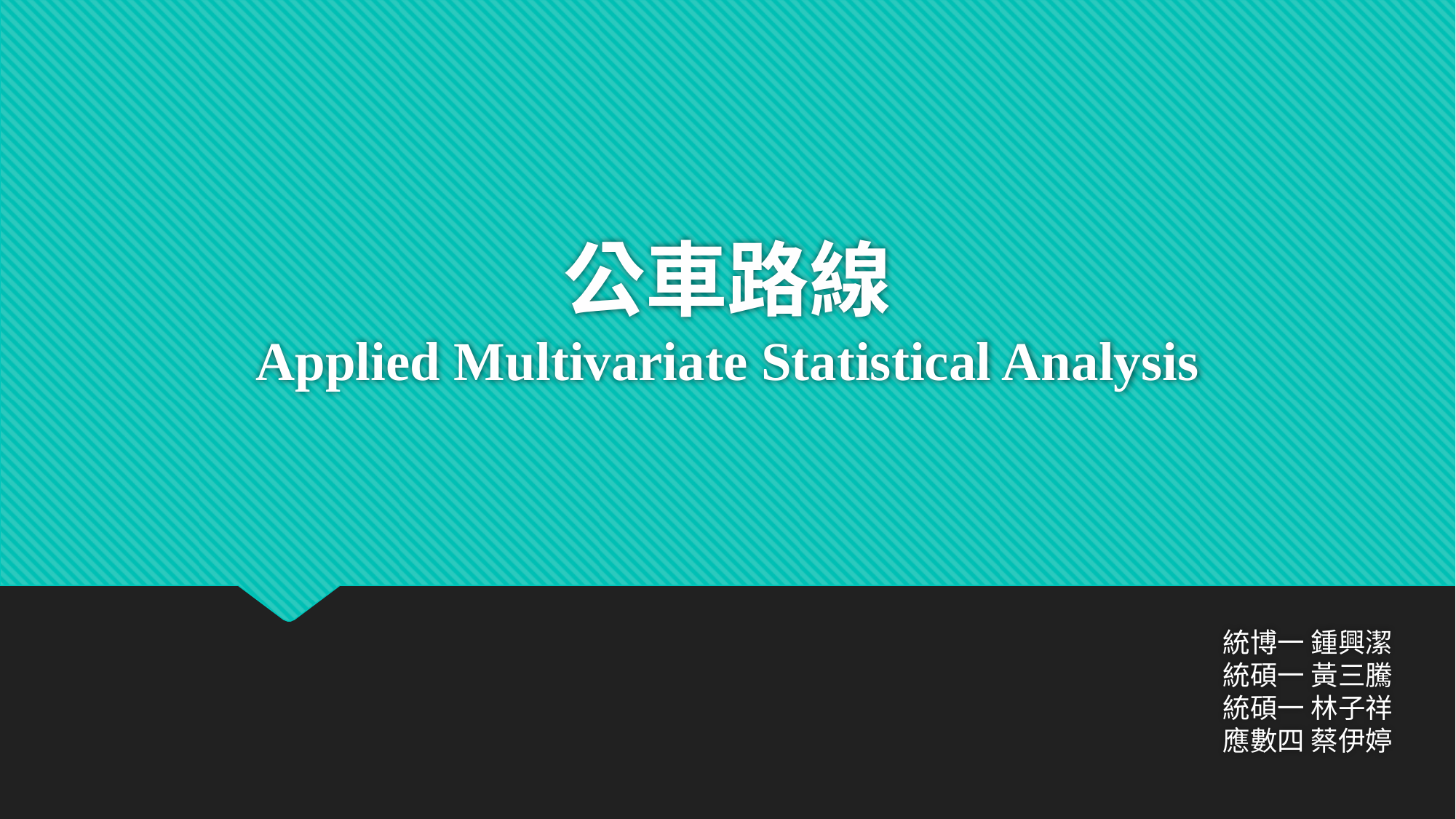

# 公車路線 Applied Multivariate Statistical Analysis
統博一 鍾興潔
統碩一 黃三騰
統碩一 林子祥
應數四 蔡伊婷